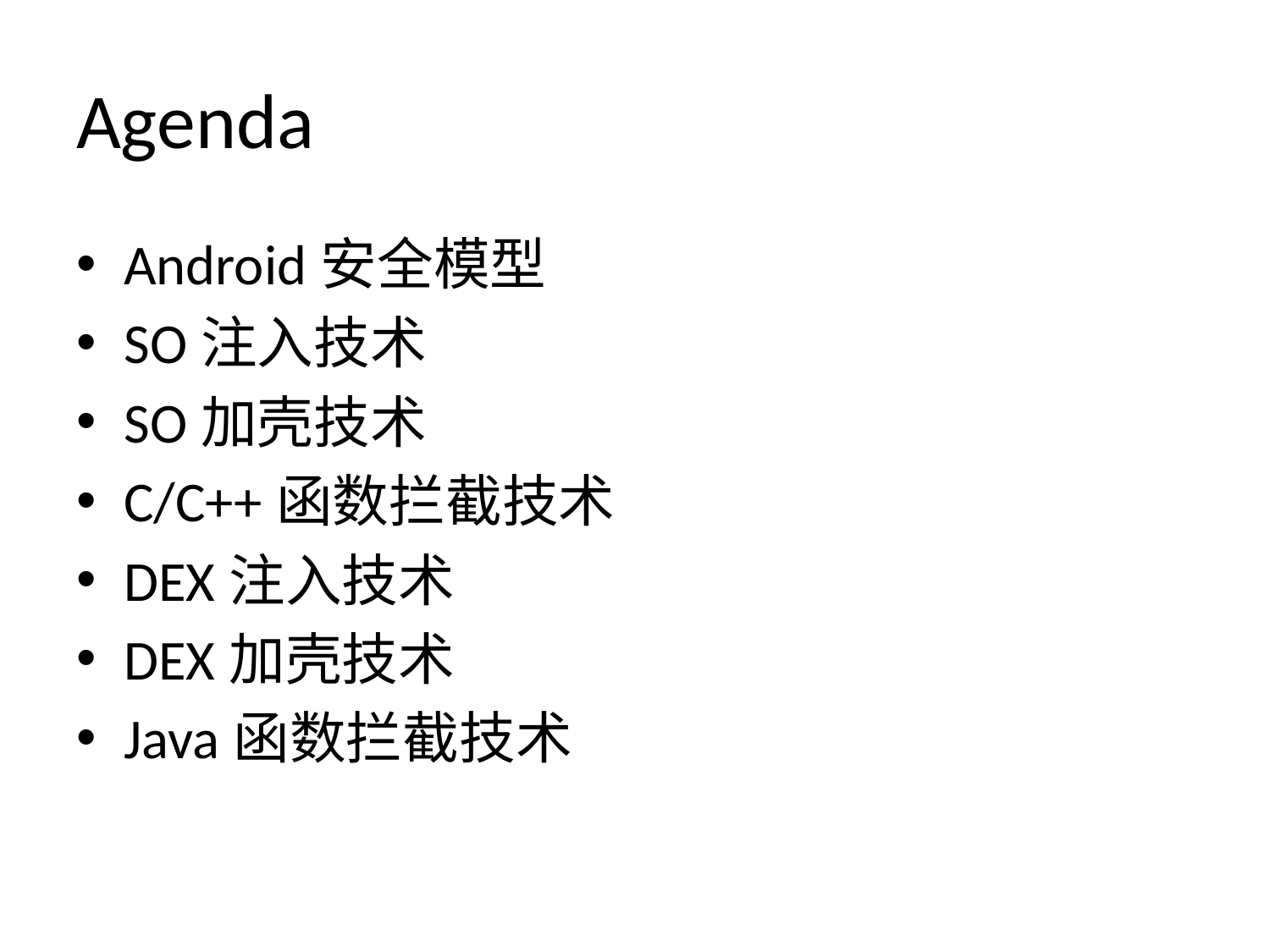

# Agenda
Android安全模型
SO注入技术
SO加壳技术
C/C++函数拦截技术
DEX注入技术
DEX加壳技术
Java函数拦截技术